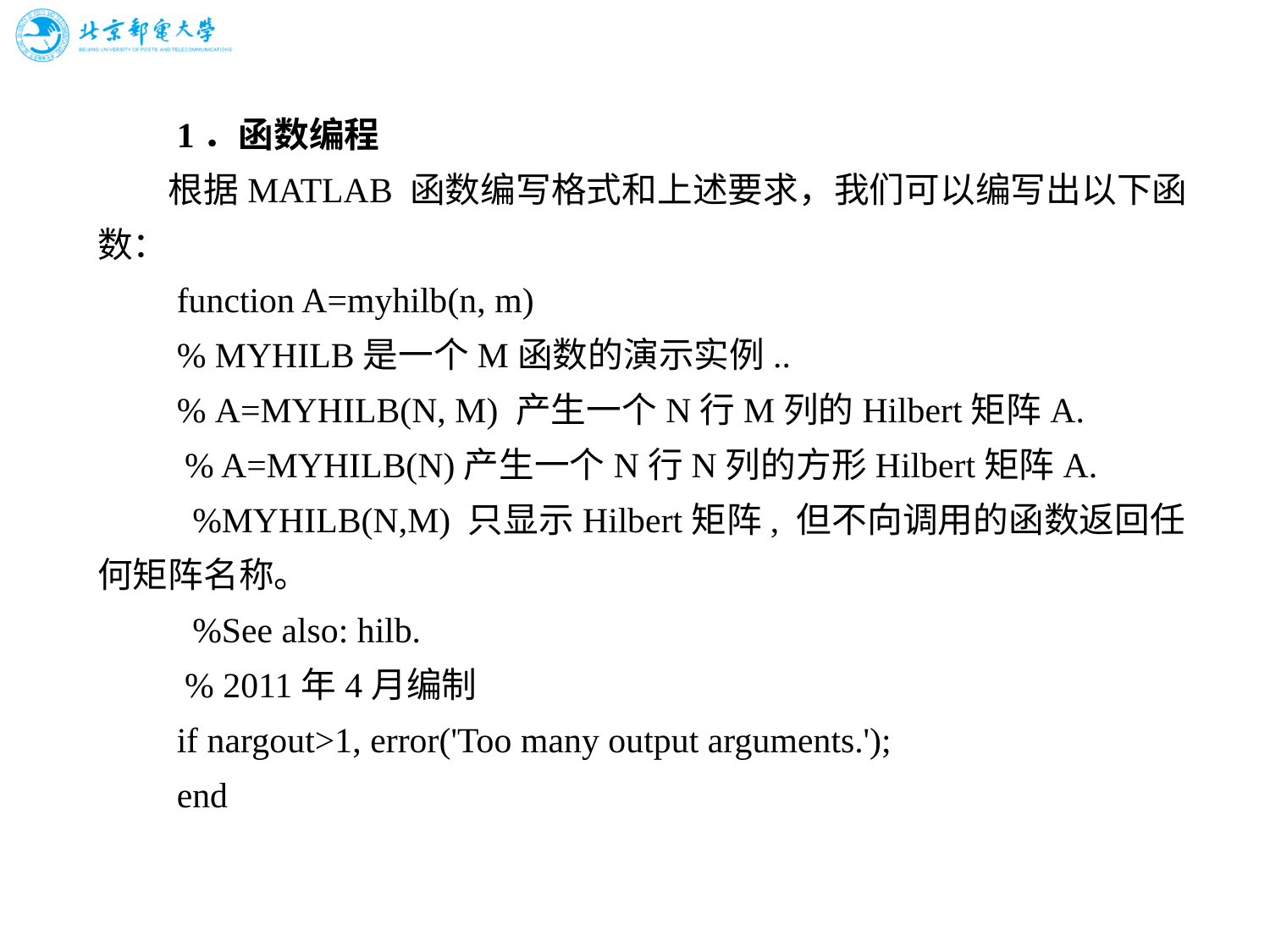

# 1．函数编程 　　根据MATLAB 函数编写格式和上述要求，我们可以编写出以下函数： 　　function A=myhilb(n, m) 　　% MYHILB是一个M函数的演示实例.. 　　% A=MYHILB(N, M) 产生一个N行M列的Hilbert矩阵A. 　　 % A=MYHILB(N)产生一个N行N列的方形Hilbert矩阵A. 　　  %MYHILB(N,M) 只显示Hilbert矩阵, 但不向调用的函数返回任何矩阵名称。 　　  %See also: hilb. 　　 % 2011年4月编制 　　if nargout>1, error('Too many output arguments.'); 　　end